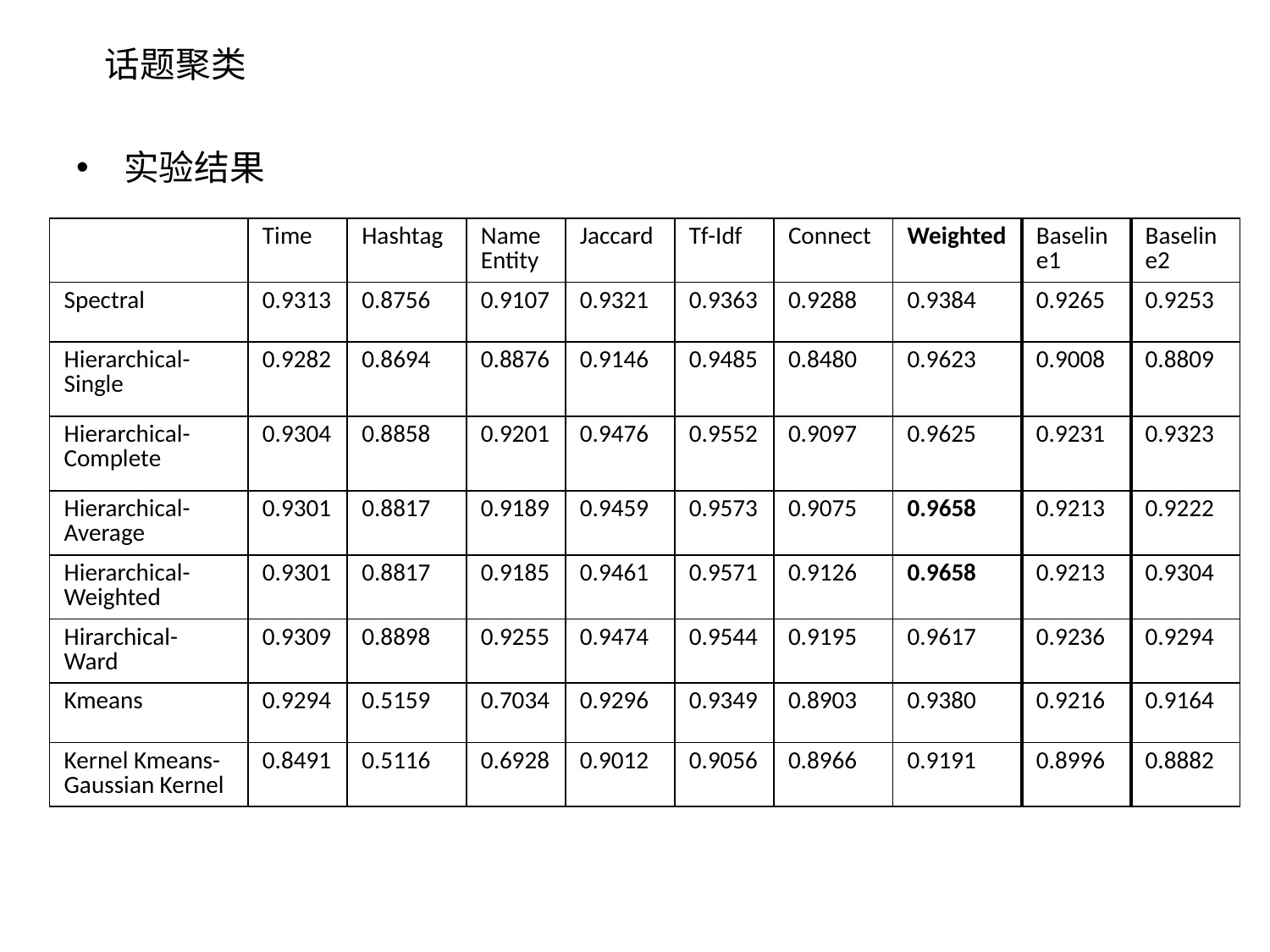

# 话题聚类
实验结果
|  | Time | Hashtag | Name Entity | Jaccard | Tf-Idf | Connect | Weighted | Baseline1 | Baseline2 |
| --- | --- | --- | --- | --- | --- | --- | --- | --- | --- |
| Spectral | 0.9313 | 0.8756 | 0.9107 | 0.9321 | 0.9363 | 0.9288 | 0.9384 | 0.9265 | 0.9253 |
| Hierarchical- Single | 0.9282 | 0.8694 | 0.8876 | 0.9146 | 0.9485 | 0.8480 | 0.9623 | 0.9008 | 0.8809 |
| Hierarchical- Complete | 0.9304 | 0.8858 | 0.9201 | 0.9476 | 0.9552 | 0.9097 | 0.9625 | 0.9231 | 0.9323 |
| Hierarchical- Average | 0.9301 | 0.8817 | 0.9189 | 0.9459 | 0.9573 | 0.9075 | 0.9658 | 0.9213 | 0.9222 |
| Hierarchical- Weighted | 0.9301 | 0.8817 | 0.9185 | 0.9461 | 0.9571 | 0.9126 | 0.9658 | 0.9213 | 0.9304 |
| Hirarchical- Ward | 0.9309 | 0.8898 | 0.9255 | 0.9474 | 0.9544 | 0.9195 | 0.9617 | 0.9236 | 0.9294 |
| Kmeans | 0.9294 | 0.5159 | 0.7034 | 0.9296 | 0.9349 | 0.8903 | 0.9380 | 0.9216 | 0.9164 |
| Kernel Kmeans- Gaussian Kernel | 0.8491 | 0.5116 | 0.6928 | 0.9012 | 0.9056 | 0.8966 | 0.9191 | 0.8996 | 0.8882 |